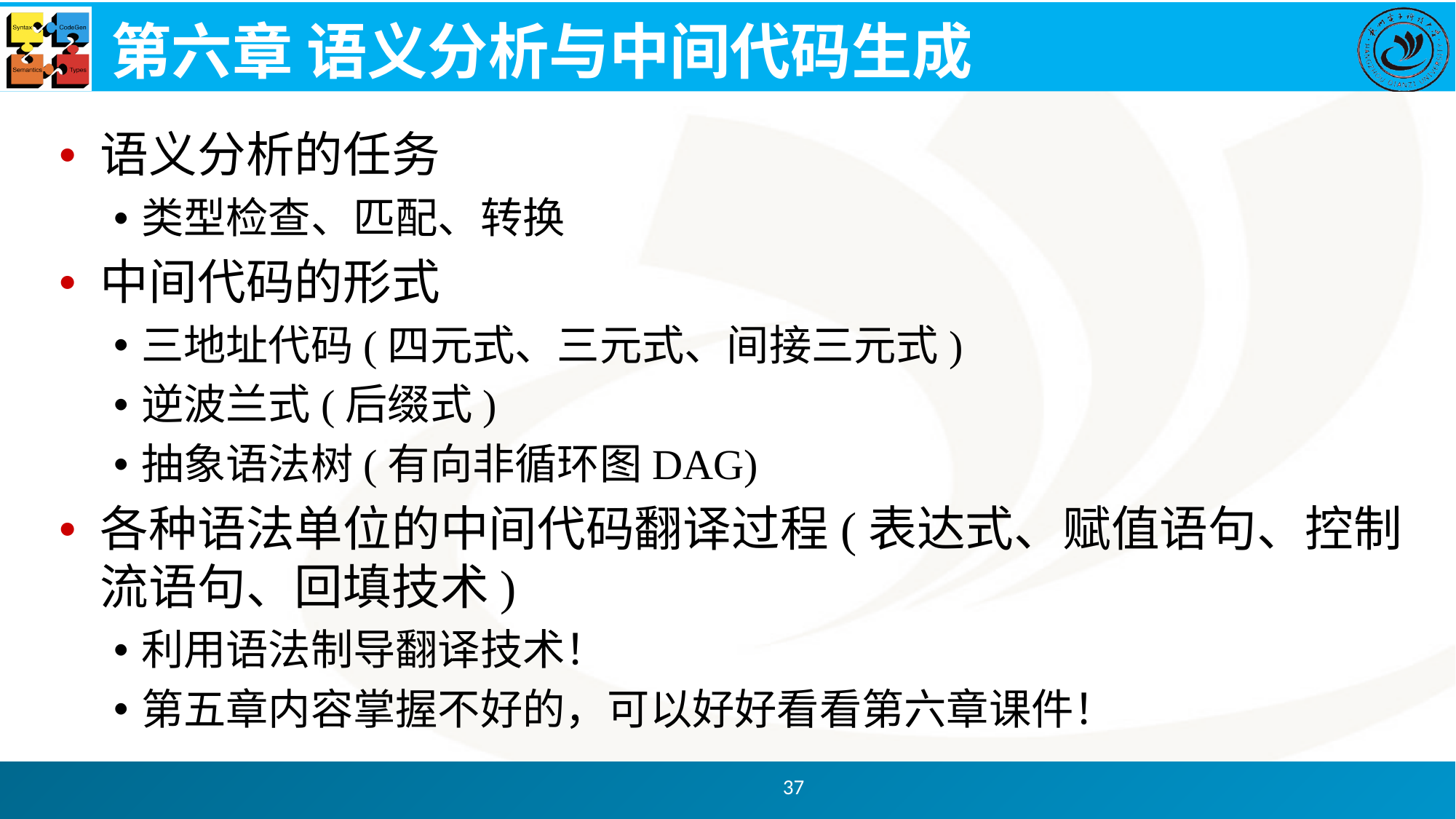

# 第六章 语义分析与中间代码生成
语义分析的任务
类型检查、匹配、转换
中间代码的形式
三地址代码(四元式、三元式、间接三元式)
逆波兰式(后缀式)
抽象语法树(有向非循环图DAG)
各种语法单位的中间代码翻译过程(表达式、赋值语句、控制流语句、回填技术)
利用语法制导翻译技术！
第五章内容掌握不好的，可以好好看看第六章课件！
37